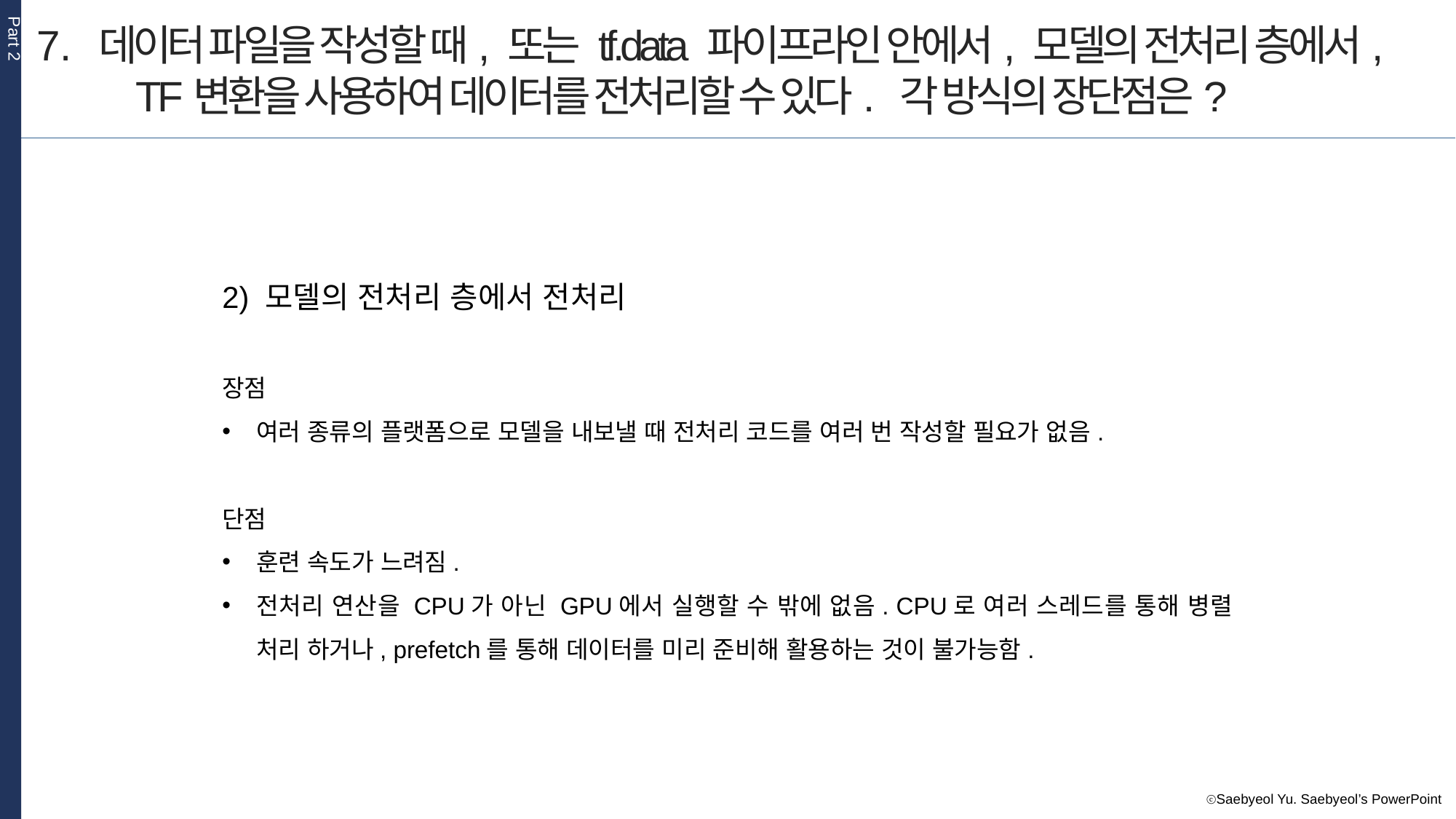

Part 2
데이터 파일을 작성할 때, 또는 tf.data 파이프라인 안에서, 모델의 전처리 층에서,
             TF변환을 사용하여 데이터를 전처리할 수 있다.  각 방식의 장단점은?
2) 모델의 전처리 층에서 전처리

장점
여러 종류의 플랫폼으로 모델을 내보낼 때 전처리 코드를 여러 번 작성할 필요가 없음.

단점
훈련 속도가 느려짐.
전처리 연산을 CPU가 아닌 GPU에서 실행할 수 밖에 없음. CPU로 여러 스레드를 통해 병렬 처리 하거나, prefetch를 통해 데이터를 미리 준비해 활용하는 것이 불가능함.